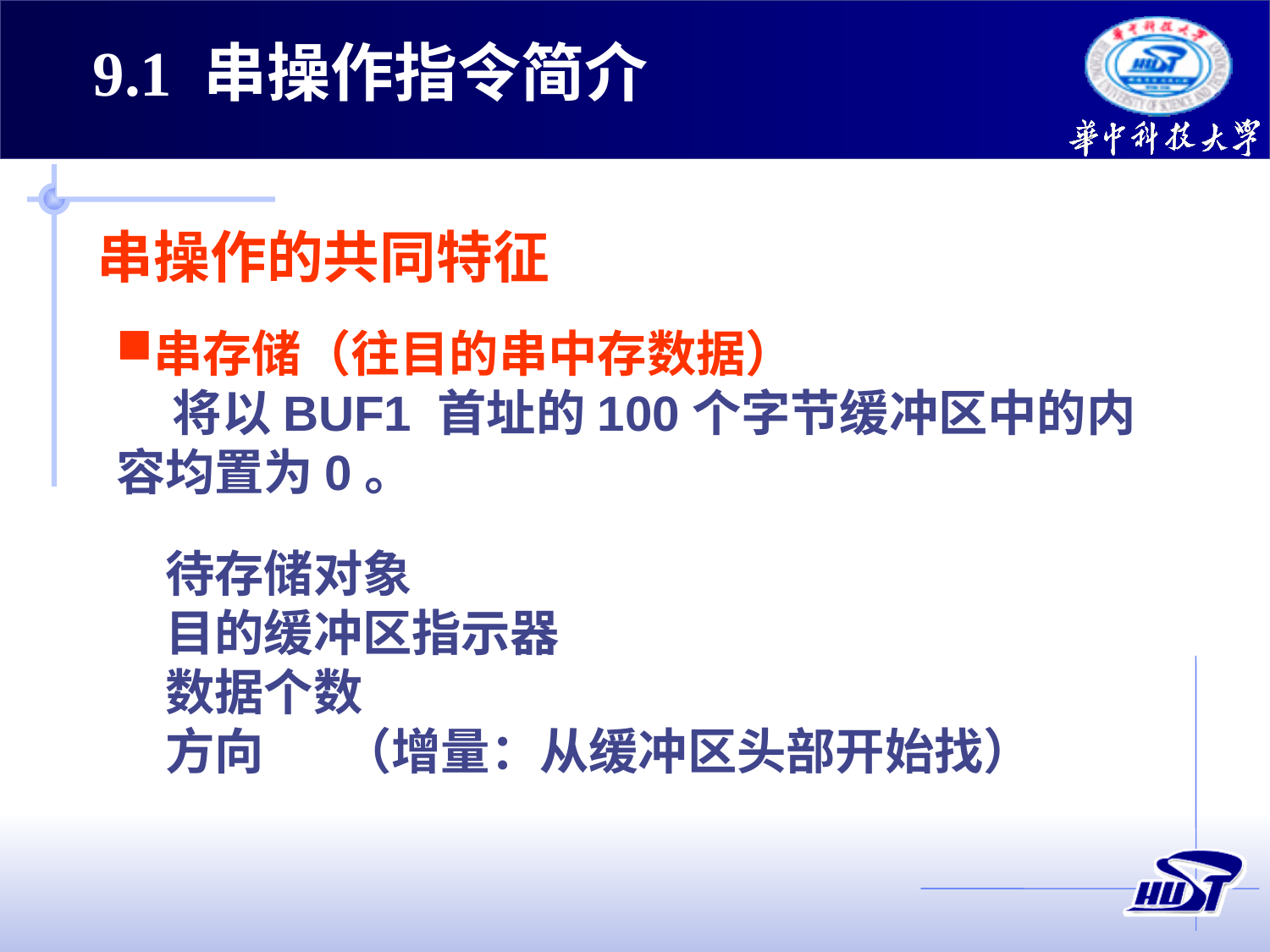

9.1 串操作指令简介
串操作的共同特征
串存储（往目的串中存数据）
    将以BUF1 首址的100个字节缓冲区中的内容均置为0。

待存储对象
目的缓冲区指示器
数据个数
方向       （增量：从缓冲区头部开始找）